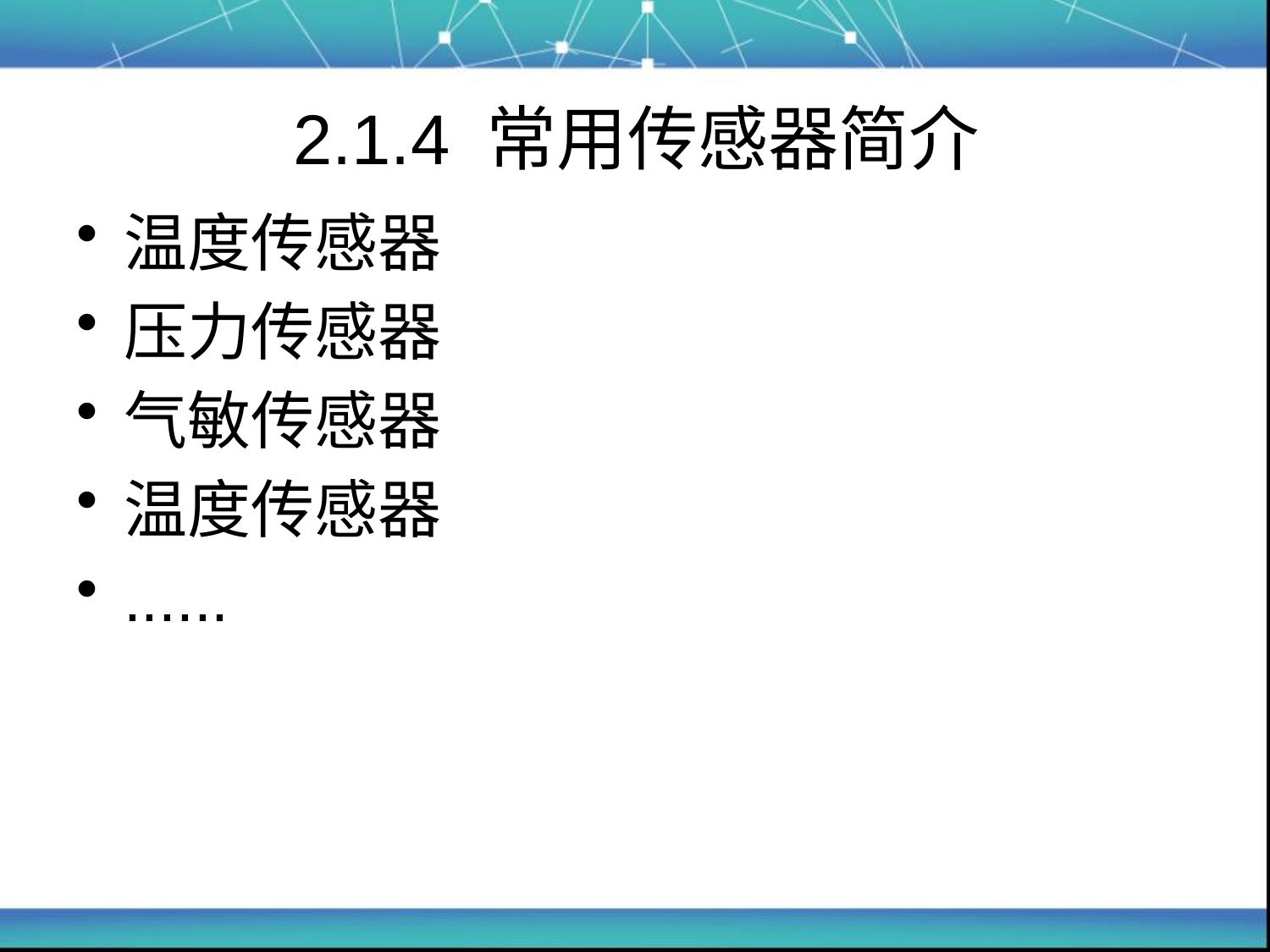

# 2.1.4 常用传感器简介
温度传感器
压力传感器
气敏传感器
温度传感器
......
21